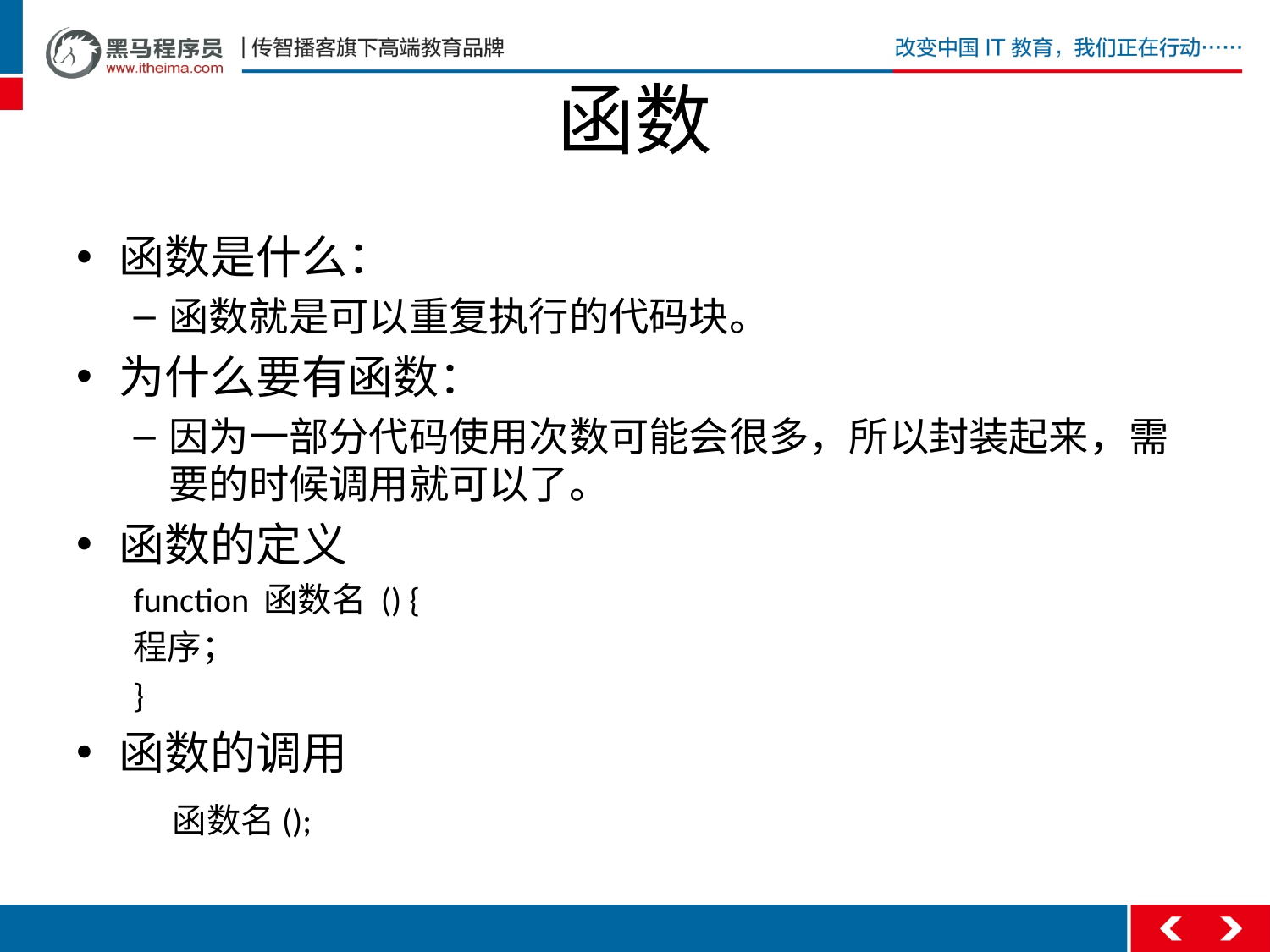

# 函数
函数是什么：
函数就是可以重复执行的代码块。
为什么要有函数：
因为一部分代码使用次数可能会很多，所以封装起来，需要的时候调用就可以了。
函数的定义
function 函数名 () {
	程序；
}
函数的调用
   函数名();